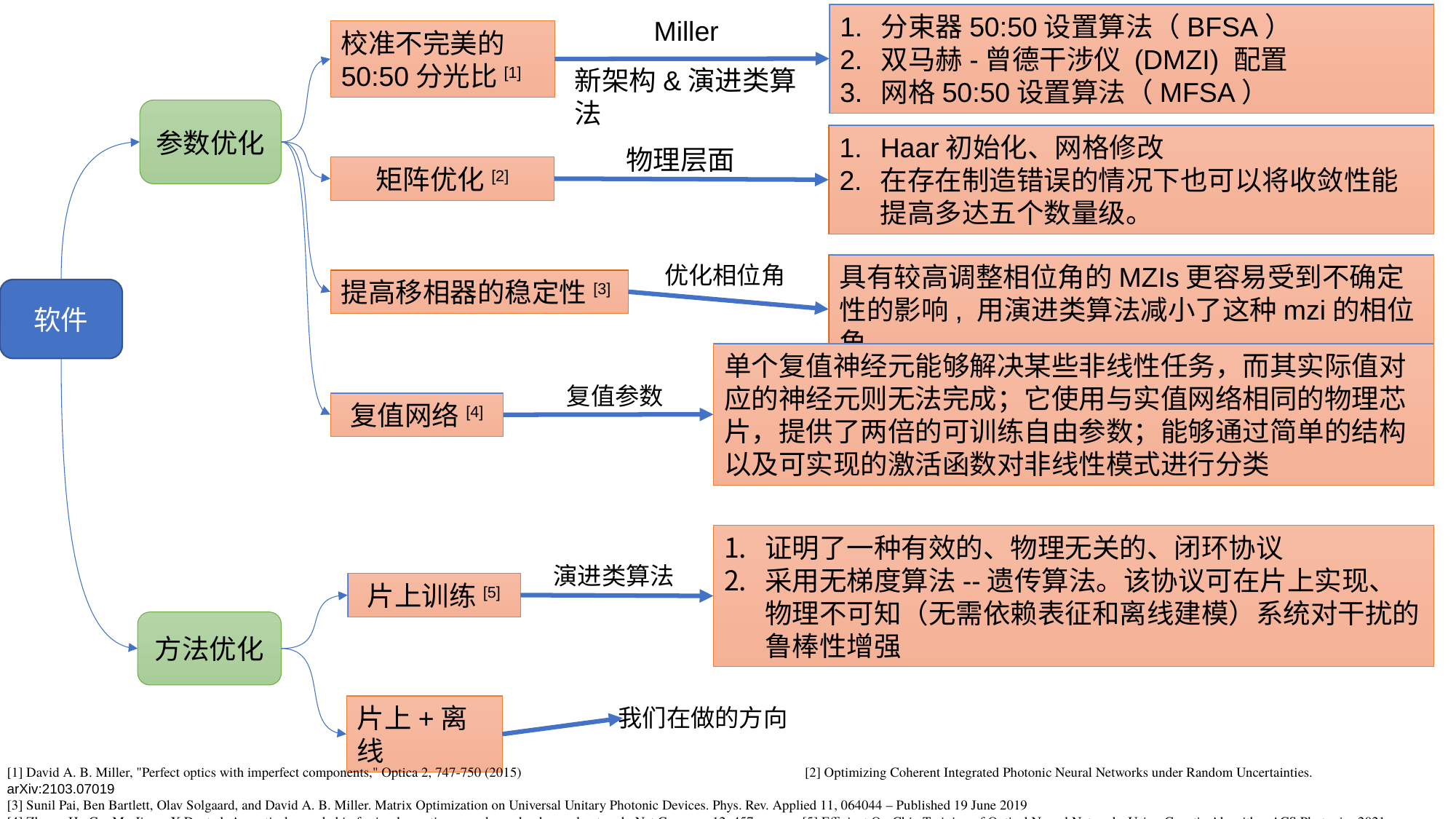

分束器50:50设置算法（BFSA）
双马赫-曾德干涉仪 (DMZI) 配置
网格50:50设置算法（MFSA）
Miller
校准不完美的
50:50分光比[1]
新架构&演进类算法
参数优化
Haar初始化、网格修改
在存在制造错误的情况下也可以将收敛性能提高多达五个数量级。
物理层面
矩阵优化[2]
优化相位角
具有较高调整相位角的MZIs更容易受到不确定性的影响, 用演进类算法减小了这种mzi的相位角。
提高移相器的稳定性[3]
软件
单个复值神经元能够解决某些非线性任务，而其实际值对应的神经元则无法完成；它使用与实值网络相同的物理芯片，提供了两倍的可训练自由参数；能够通过简单的结构以及可实现的激活函数对非线性模式进行分类
复值参数
复值网络[4]
证明了一种有效的、物理无关的、闭环协议
采用无梯度算法--遗传算法。该协议可在片上实现、物理不可知（无需依赖表征和离线建模）系统对干扰的鲁棒性增强
演进类算法
片上训练[5]
方法优化
片上+离线
我们在做的方向
[1] David A. B. Miller, "Perfect optics with imperfect components," Optica 2, 747-750 (2015)                                                                                  [2] Optimizing Coherent Integrated Photonic Neural Networks under Random Uncertainties. arXiv:2103.07019
[3] Sunil Pai, Ben Bartlett, Olav Solgaard, and David A. B. Miller. Matrix Optimization on Universal Unitary Photonic Devices. Phys. Rev. Applied 11, 064044 – Published 19 June 2019
[4] Zhang, H., Gu, M., Jiang, X.D. et al. An optical neural chip for implementing complex-valued neural network. Nat Commun 12, 457.             [5] Efficient On-Chip Training of Optical Neural Networks Using Genetic Algorithm ACS Photonics 2021